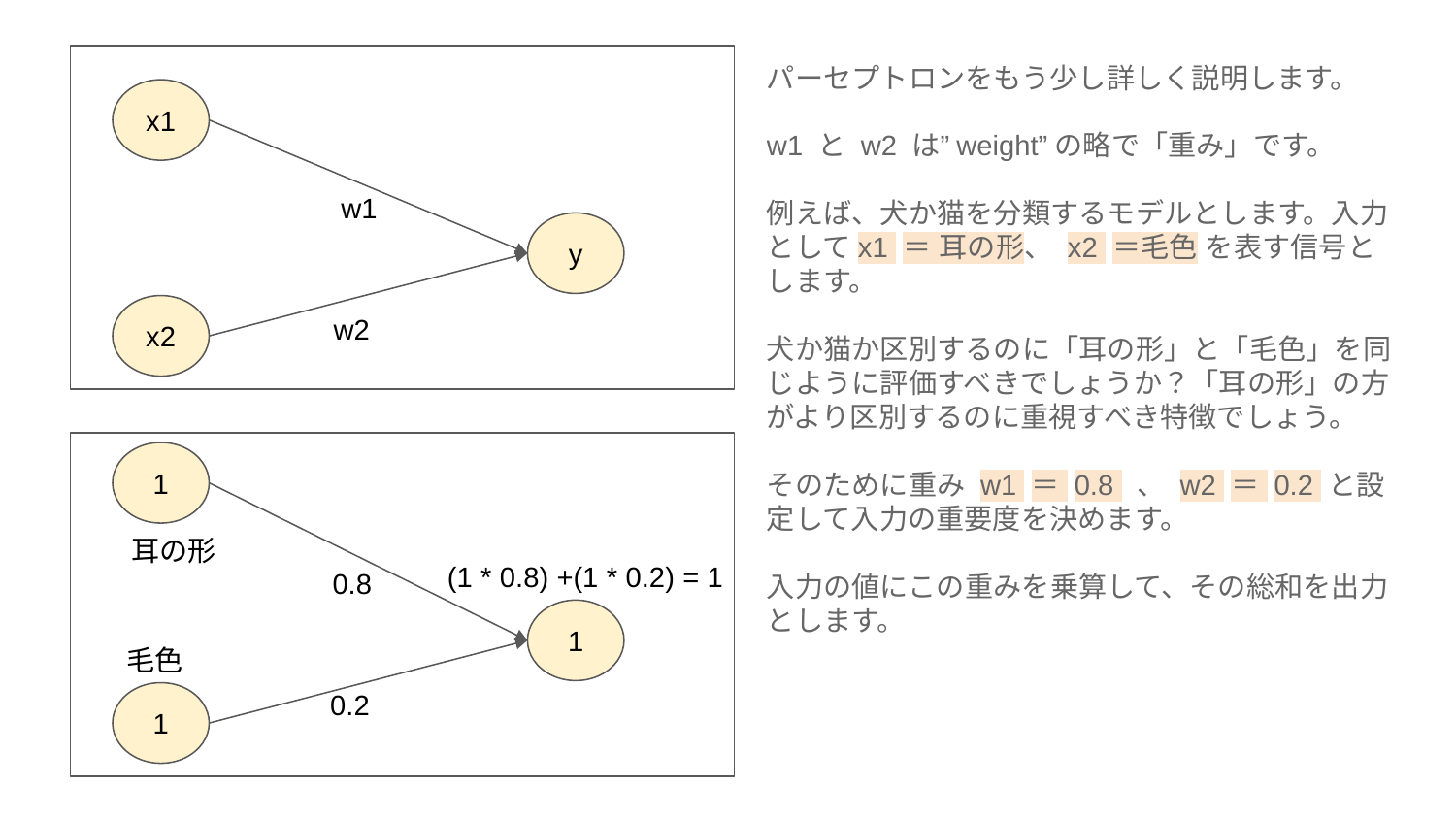

パーセプトロンをもう少し詳しく説明します。

w1 と w2 は”weight”の略で「重み」です。

例えば、犬か猫を分類するモデルとします。入力としてx1 ＝ 耳の形、 x2 ＝毛色 を表す信号とします。

犬か猫か区別するのに「耳の形」と「毛色」を同じように評価すべきでしょうか？「耳の形」の方がより区別するのに重視すべき特徴でしょう。

そのために重み w1 ＝ 0.8  、 w2 ＝ 0.2 と設定して入力の重要度を決めます。

入力の値にこの重みを乗算して、その総和を出力とします。

x1
w1

y
x2
w2

1
耳の形
(1 * 0.8) +(1 * 0.2) = 1
0.8
1
毛色
0.2

1